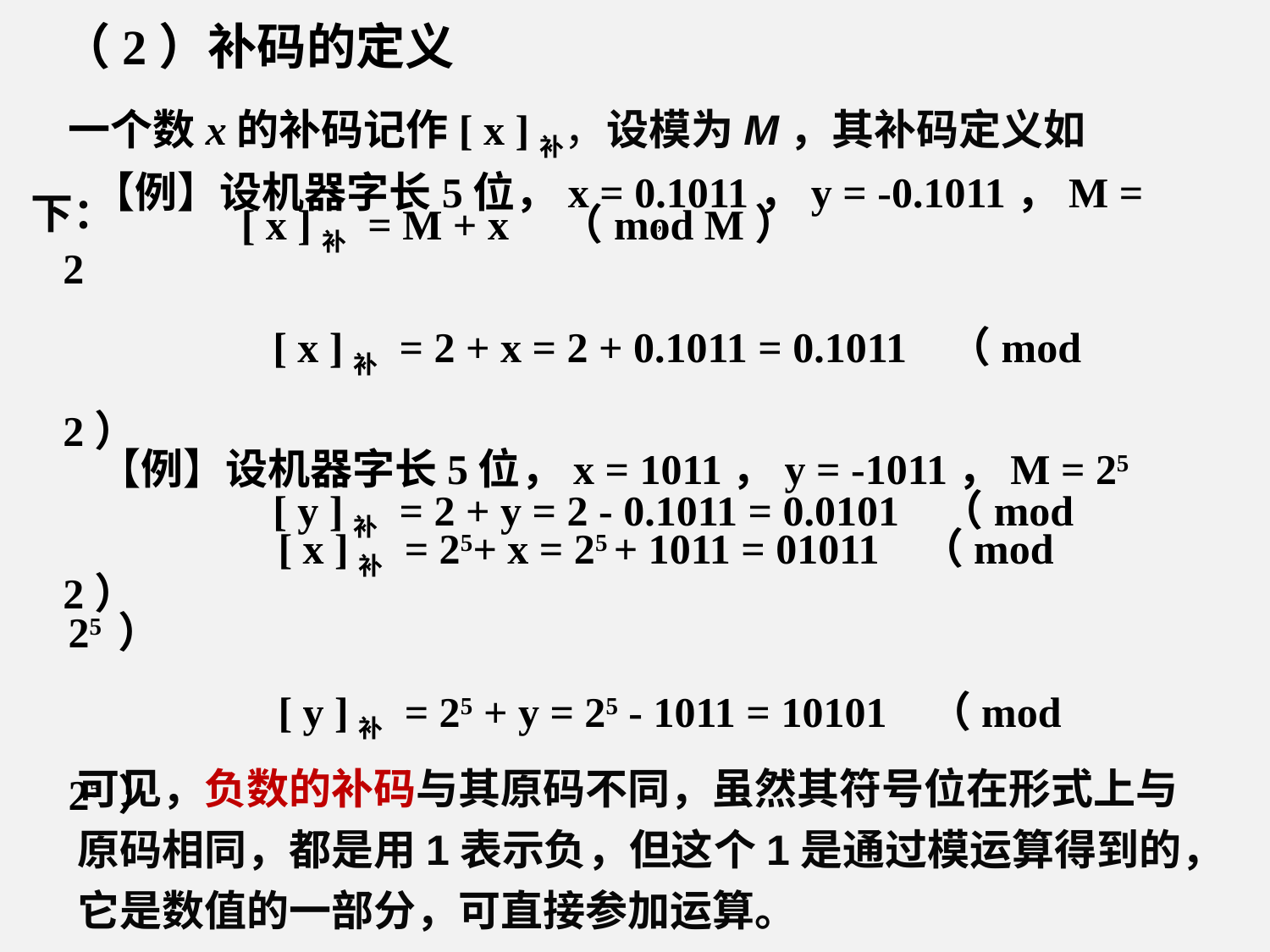

（2）补码的定义
一个数x的补码记作[ x ]补，设模为M，其补码定义如下：
[ x ]补  = M + x    （mod M）
，
【例】设机器字长5位，x = 0.1011，y = -0.1011，M = 2
                 [ x ]补  = 2 + x = 2 + 0.1011 = 0.1011   （mod 2）
                 [ y ]补  = 2 + y = 2 - 0.1011 = 0.0101   （mod 2）
【例】设机器字长5位，x = 1011，y = -1011，M = 25
                 [ x ]补  = 25+ x = 25 + 1011 = 01011   （mod 25 ）
                 [ y ]补  = 25 + y = 25 - 1011 = 10101   （mod 25 ）
可见，负数的补码与其原码不同，虽然其符号位在形式上与原码相同，都是用1表示负，但这个1是通过模运算得到的，它是数值的一部分，可直接参加运算。
12